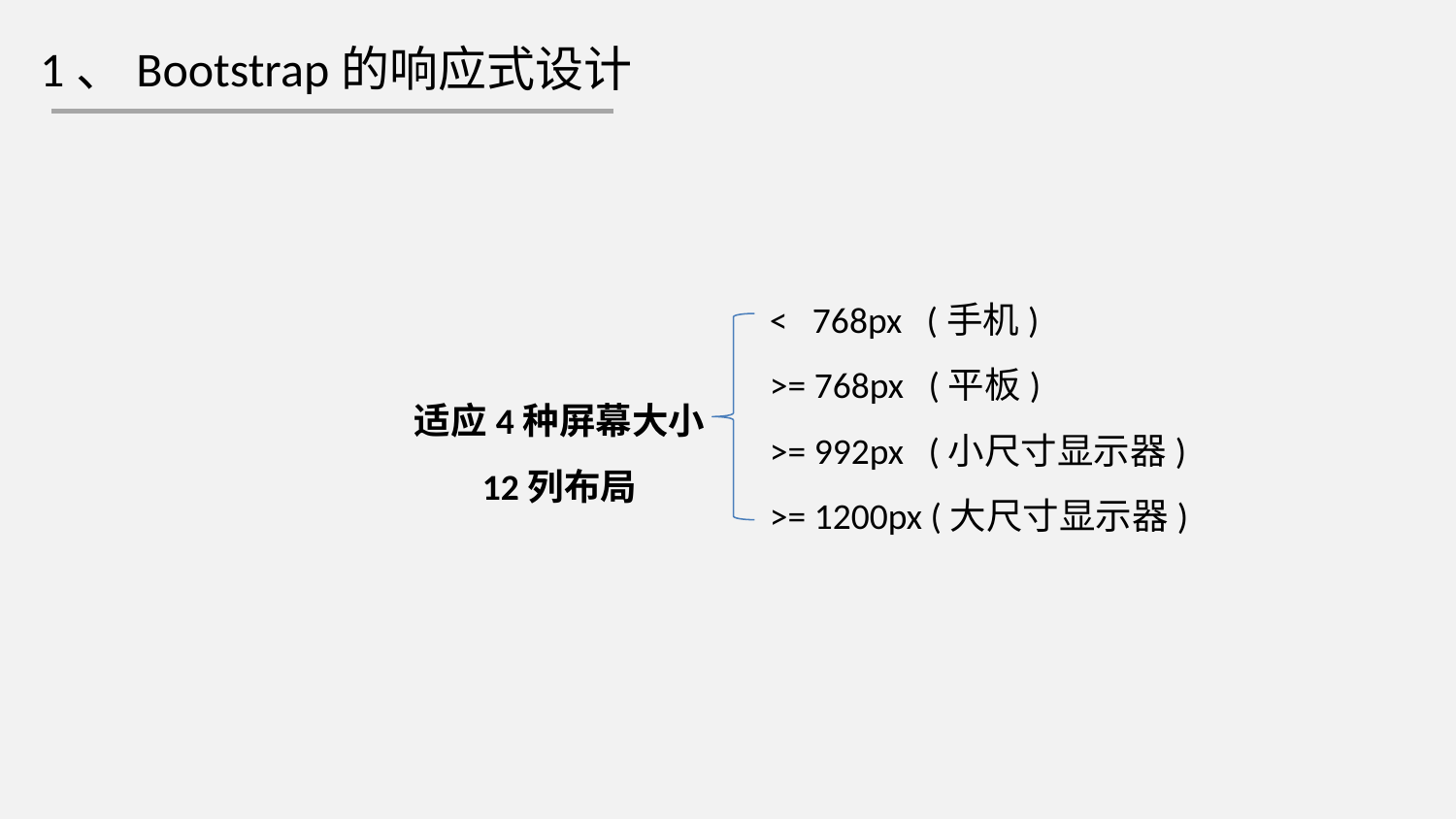

1、Bootstrap的响应式设计
<   768px   (手机)
>= 768px   (平板)
>= 992px   (小尺寸显示器)
>= 1200px (大尺寸显示器)

适应4种屏幕大小
12列布局